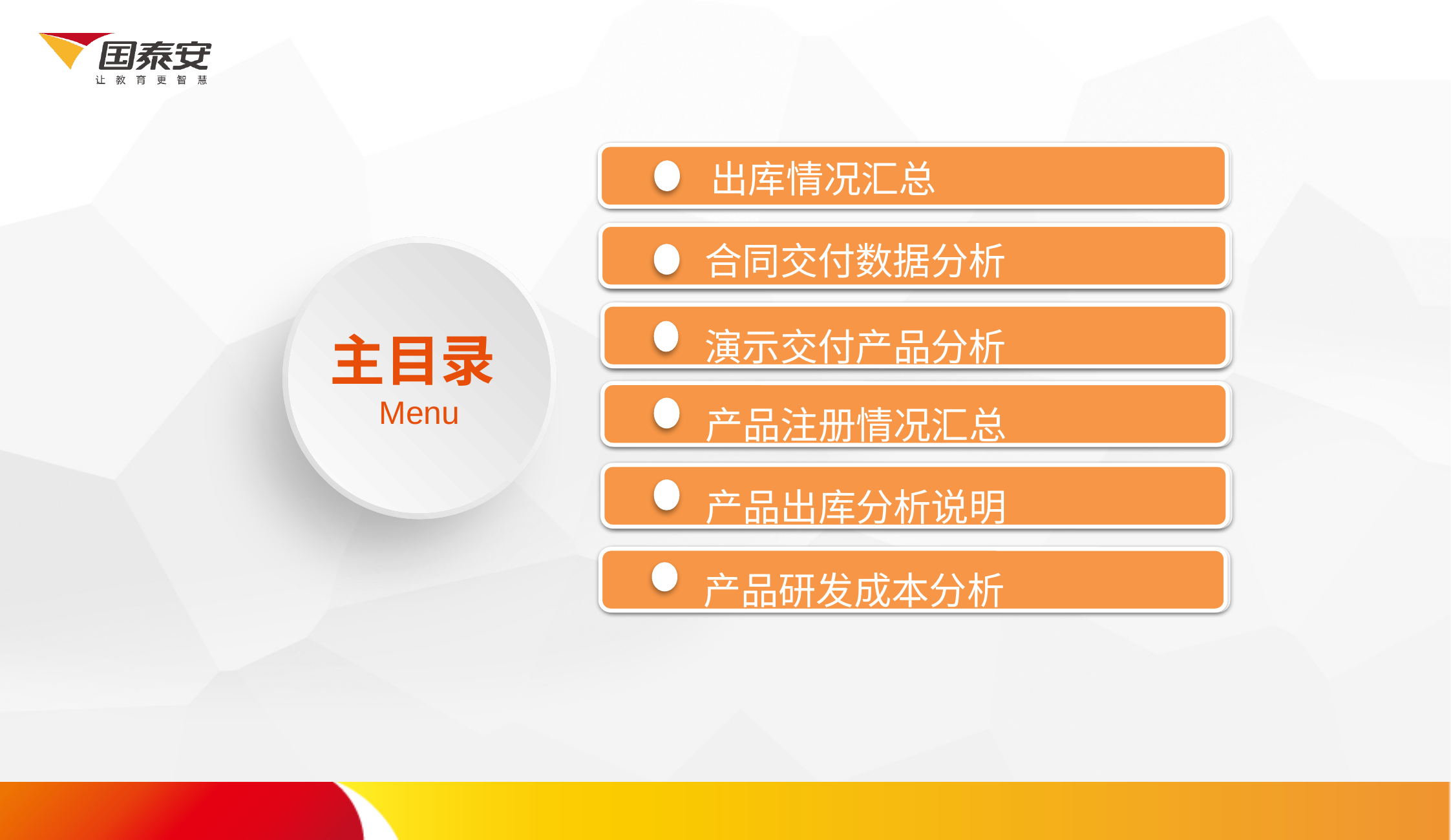

出库情况汇总
出库情况汇总

合同交付数据分析
合同交付数据情况汇总

主目录Menu

演示交付产品分析

首次交付TOP10

产品注册情况汇总

演示交付TOP10

产品出库分析说明

LICENSE注册情况汇总

产品研发成本分析

总体情况汇总